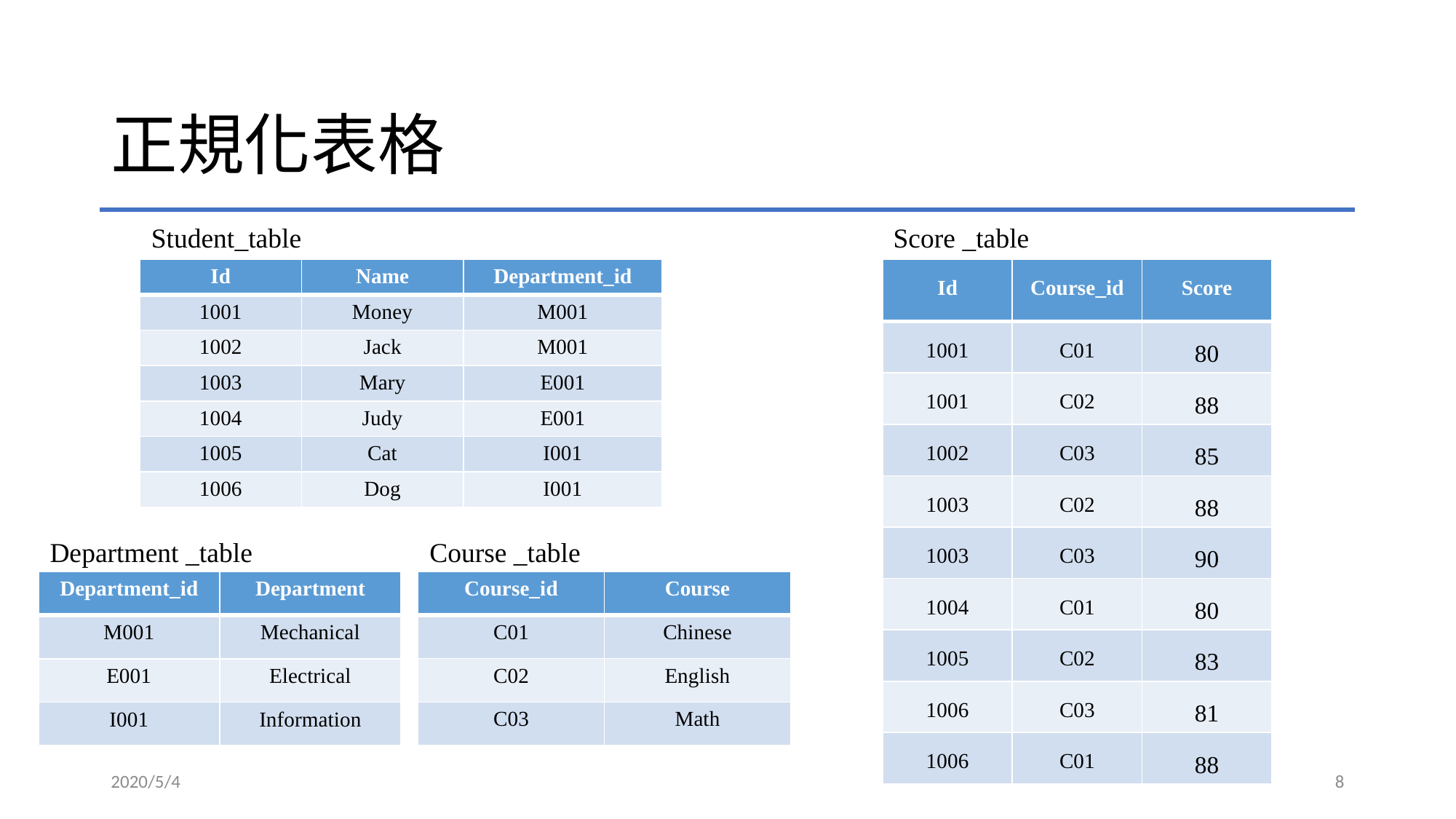

# 正規化表格
Student_table
Score _table
| Id | Name | Department\_id |
| --- | --- | --- |
| 1001 | Money | M001 |
| 1002 | Jack | M001 |
| 1003 | Mary | E001 |
| 1004 | Judy | E001 |
| 1005 | Cat | I001 |
| 1006 | Dog | I001 |
| Id | Course\_id | Score |
| --- | --- | --- |
| 1001 | C01 | 80 |
| 1001 | C02 | 88 |
| 1002 | C03 | 85 |
| 1003 | C02 | 88 |
| 1003 | C03 | 90 |
| 1004 | C01 | 80 |
| 1005 | C02 | 83 |
| 1006 | C03 | 81 |
| 1006 | C01 | 88 |
Department _table
Course _table
| Course\_id | Course |
| --- | --- |
| C01 | Chinese |
| C02 | English |
| C03 | Math |
| Department\_id | Department |
| --- | --- |
| M001 | Mechanical |
| E001 | Electrical |
| I001 | Information |
2020/5/4
8